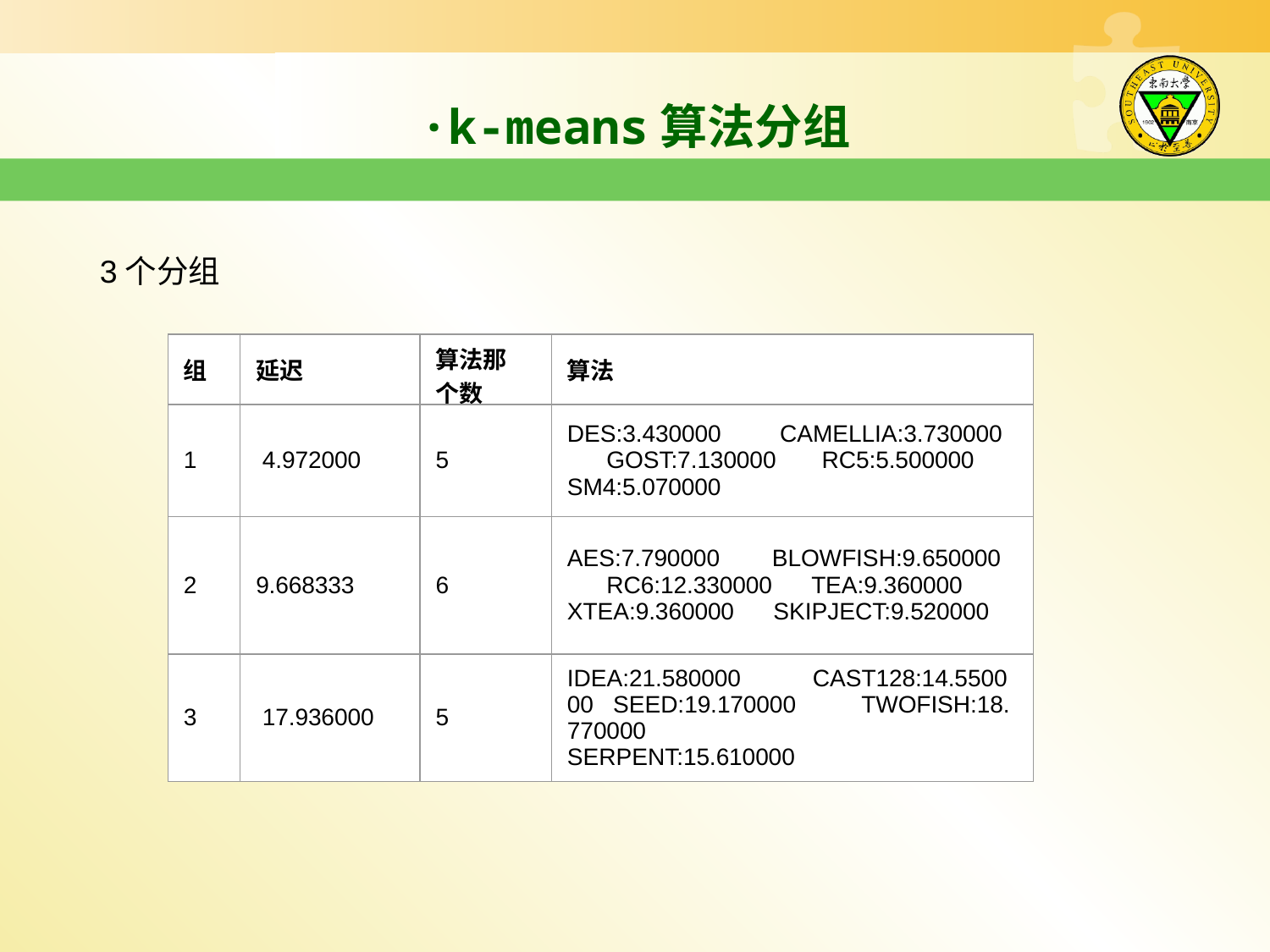

# ·k-means算法分组
3个分组
| 组 | 延迟 | 算法那个数 | 算法 |
| --- | --- | --- | --- |
| 1 | 4.972000 | 5 | DES:3.430000         CAMELLIA:3.730000       GOST:7.130000       RC5:5.500000    SM4:5.070000 |
| 2 | 9.668333 | 6 | AES:7.790000        BLOWFISH:9.650000       RC6:12.330000      TEA:9.360000    XTEA:9.360000      SKIPJECT:9.520000 |
| 3 | 17.936000 | 5 | IDEA:21.580000           CAST128:14.550000   SEED:19.170000          TWOFISH:18.770000 SERPENT:15.610000 |